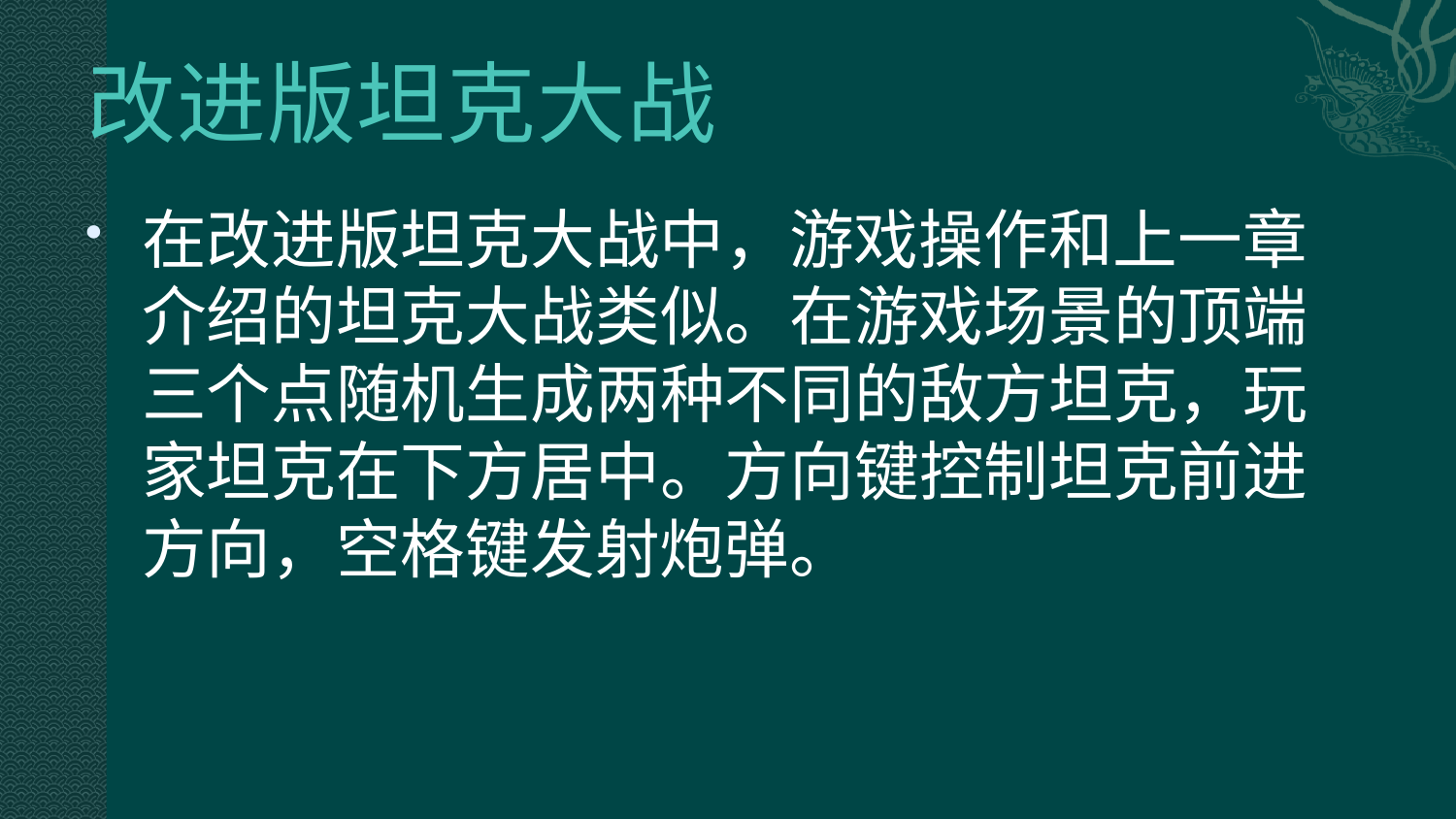

# 改进版坦克大战
在改进版坦克大战中，游戏操作和上一章介绍的坦克大战类似。在游戏场景的顶端三个点随机生成两种不同的敌方坦克，玩家坦克在下方居中。方向键控制坦克前进方向，空格键发射炮弹。